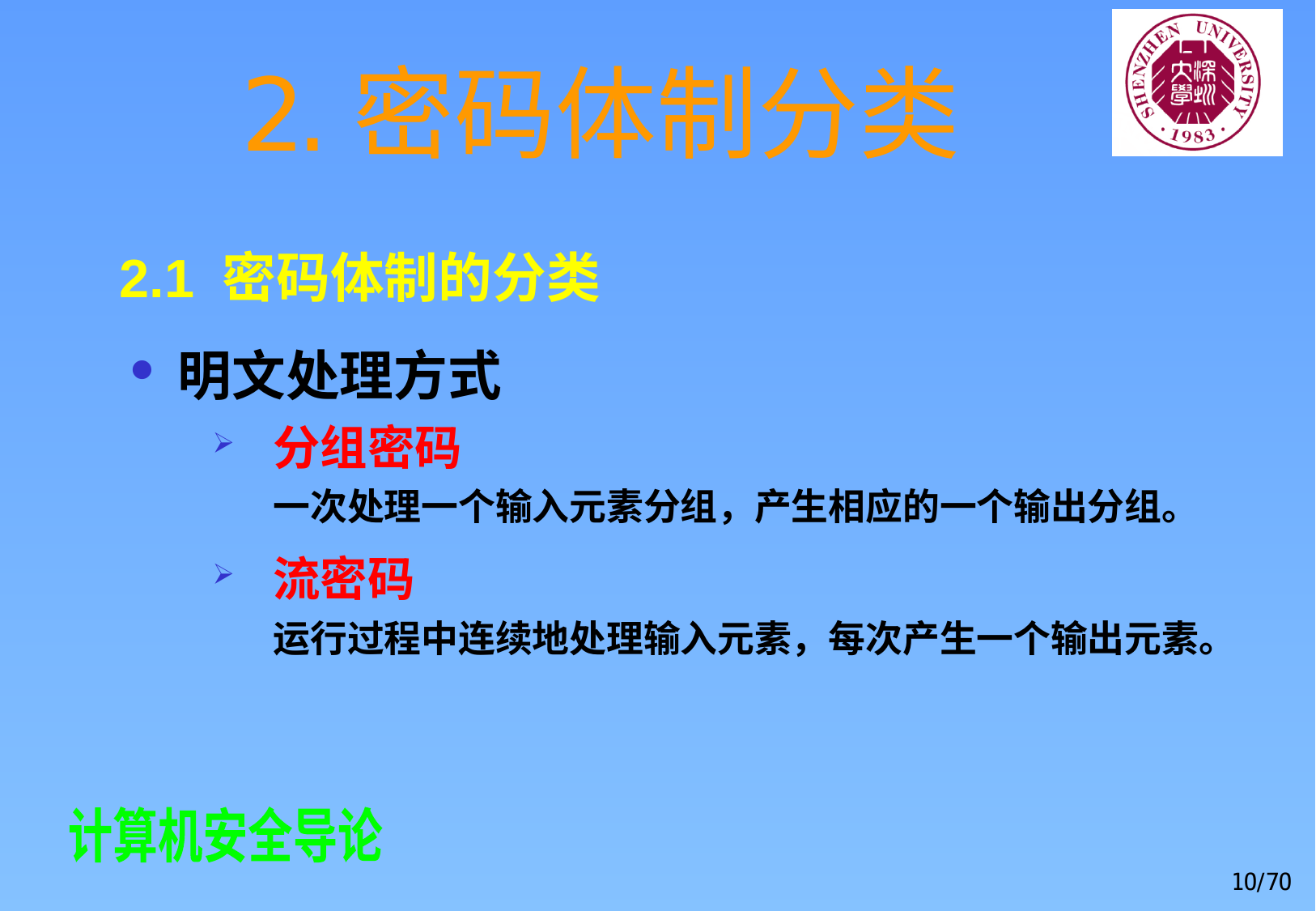

# 2.密码体制分类
2.1 密码体制的分类
明文处理方式
分组密码
一次处理一个输入元素分组，产生相应的一个输出分组。
流密码
运行过程中连续地处理输入元素，每次产生一个输出元素。
10/70